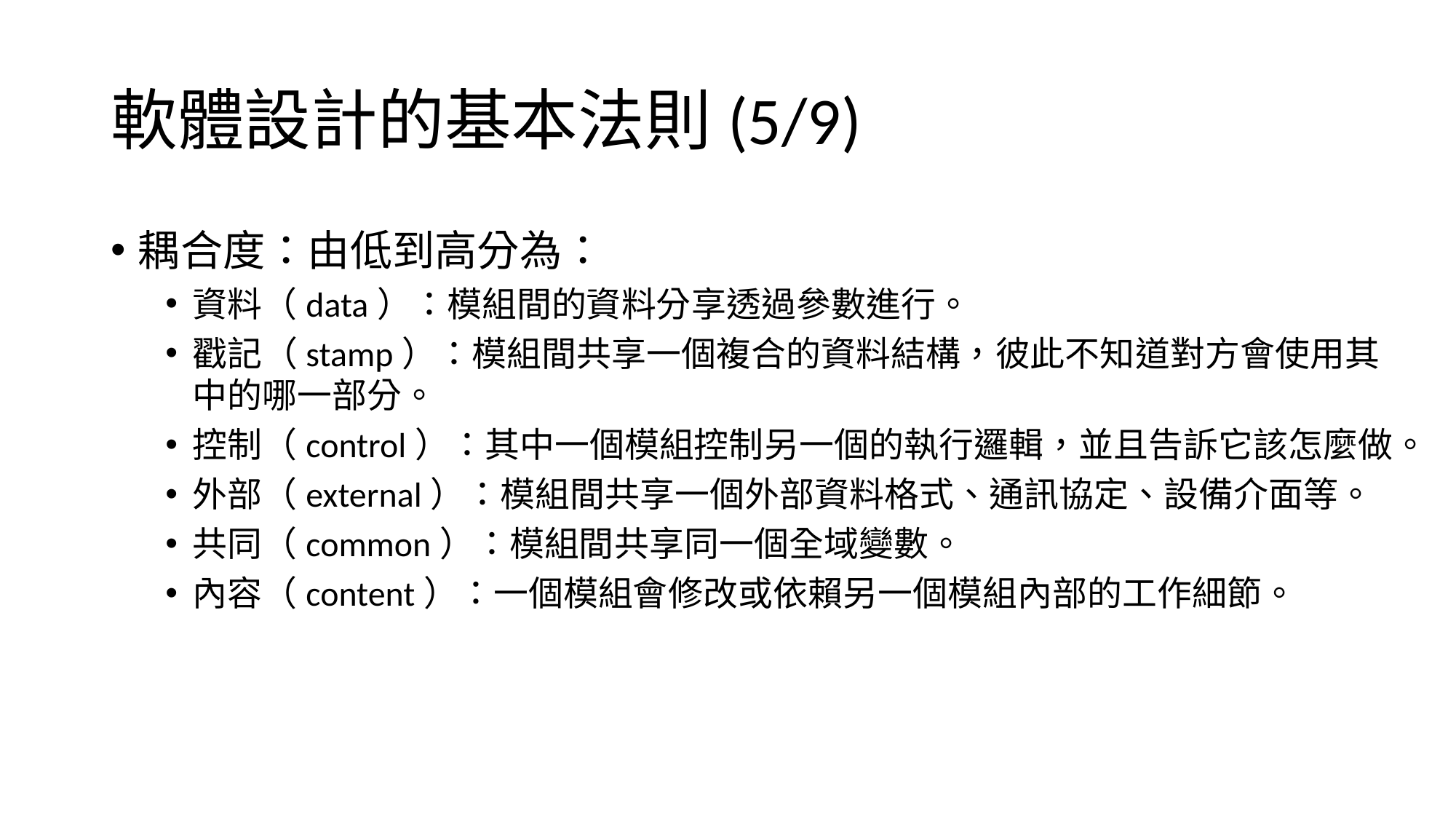

軟體設計的基本法則(5/9)
耦合度：由低到高分為：
資料（data）：模組間的資料分享透過參數進行。
戳記（stamp）：模組間共享一個複合的資料結構，彼此不知道對方會使用其中的哪一部分。
控制（control）：其中一個模組控制另一個的執行邏輯，並且告訴它該怎麼做。
外部（external）：模組間共享一個外部資料格式、通訊協定、設備介面等。
共同（common）：模組間共享同一個全域變數。
內容（content）：一個模組會修改或依賴另一個模組內部的工作細節。